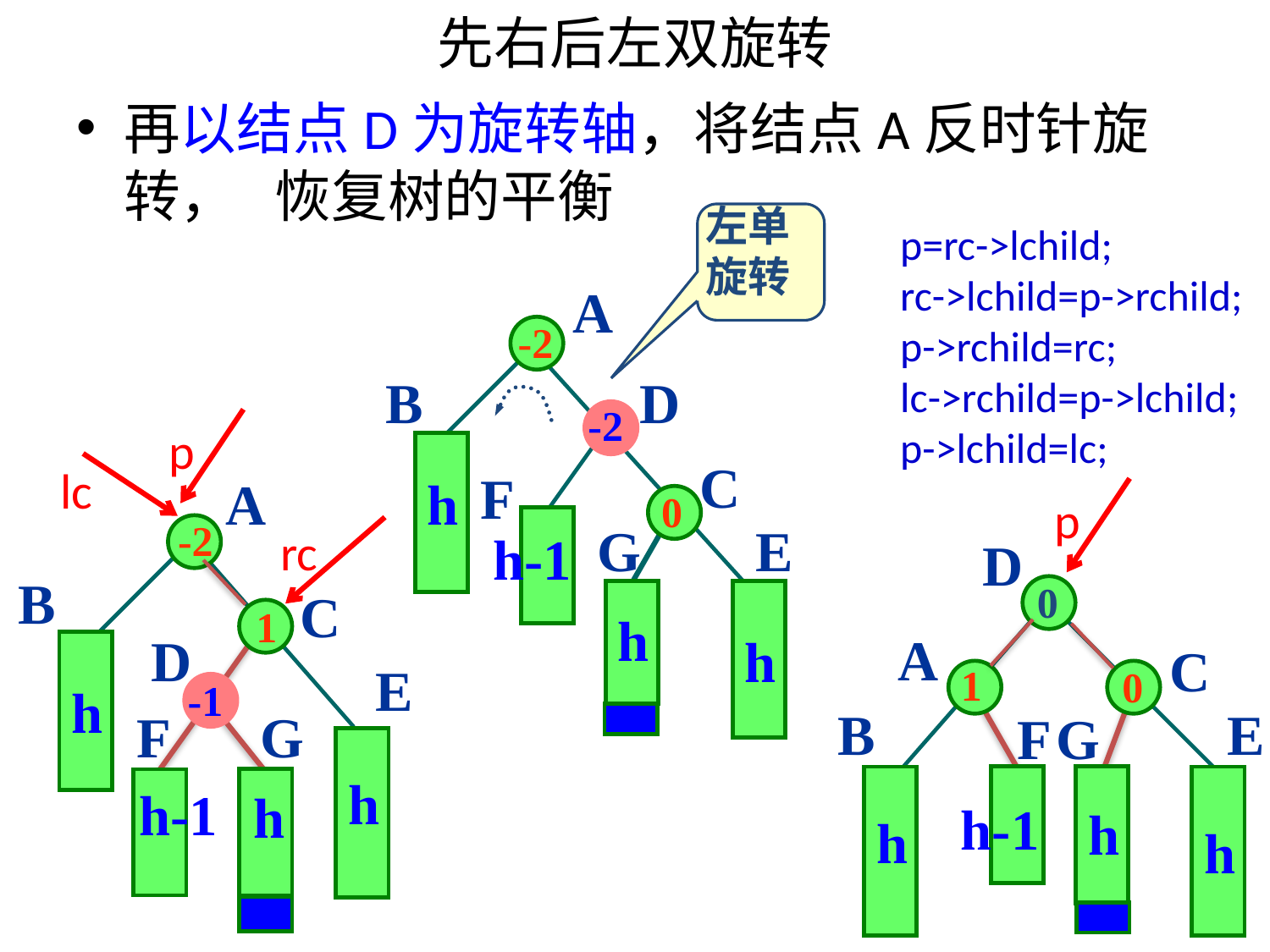

# 先右后左双旋转
再以结点D为旋转轴，将结点A反时针旋转，   恢复树的平衡

左单
旋转

p=rc->lchild;
rc->lchild=p->rchild;
p->rchild=rc;
lc->rchild=p->lchild;
p->lchild=lc;
A
-2

h

h-1

h
h

B
D
-2
C
F
0
G
E

p
lc
A
-2

h

h

h-1
h

B
C
1
D
E
-1
F
G

p
rc
D
0

h

h
h-1
h

A
C
1
0
B
E
F
G